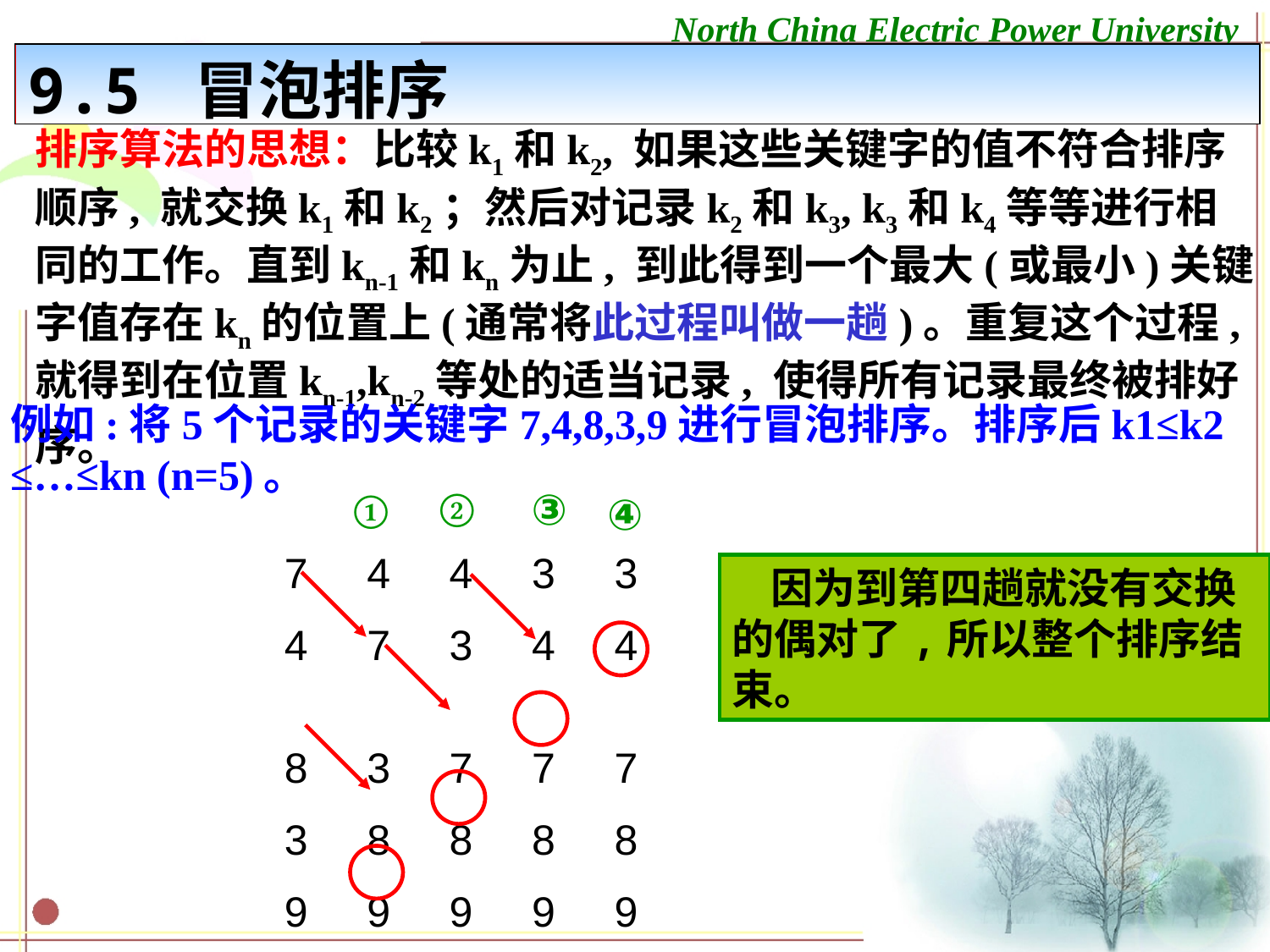

9.5 冒泡排序
排序算法的思想：比较k1和k2, 如果这些关键字的值不符合排序顺序, 就交换k1和k2；然后对记录k2和k3, k3和k4等等进行相同的工作。直到kn-1和kn为止, 到此得到一个最大(或最小)关键字值存在kn的位置上(通常将此过程叫做一趟)。重复这个过程,就得到在位置kn-1,kn-2等处的适当记录, 使得所有记录最终被排好序。
例如:将5个记录的关键字7,4,8,3,9进行冒泡排序。排序后k1≤k2
≤…≤kn (n=5)。
②
③
①
④
7     4     4     3     3
4     7     3     4     4
8     3     7     7     7
3     8     8     8     8
9     9     9     9     9

   因为到第四趟就没有交换的偶对了,所以整个排序结束。